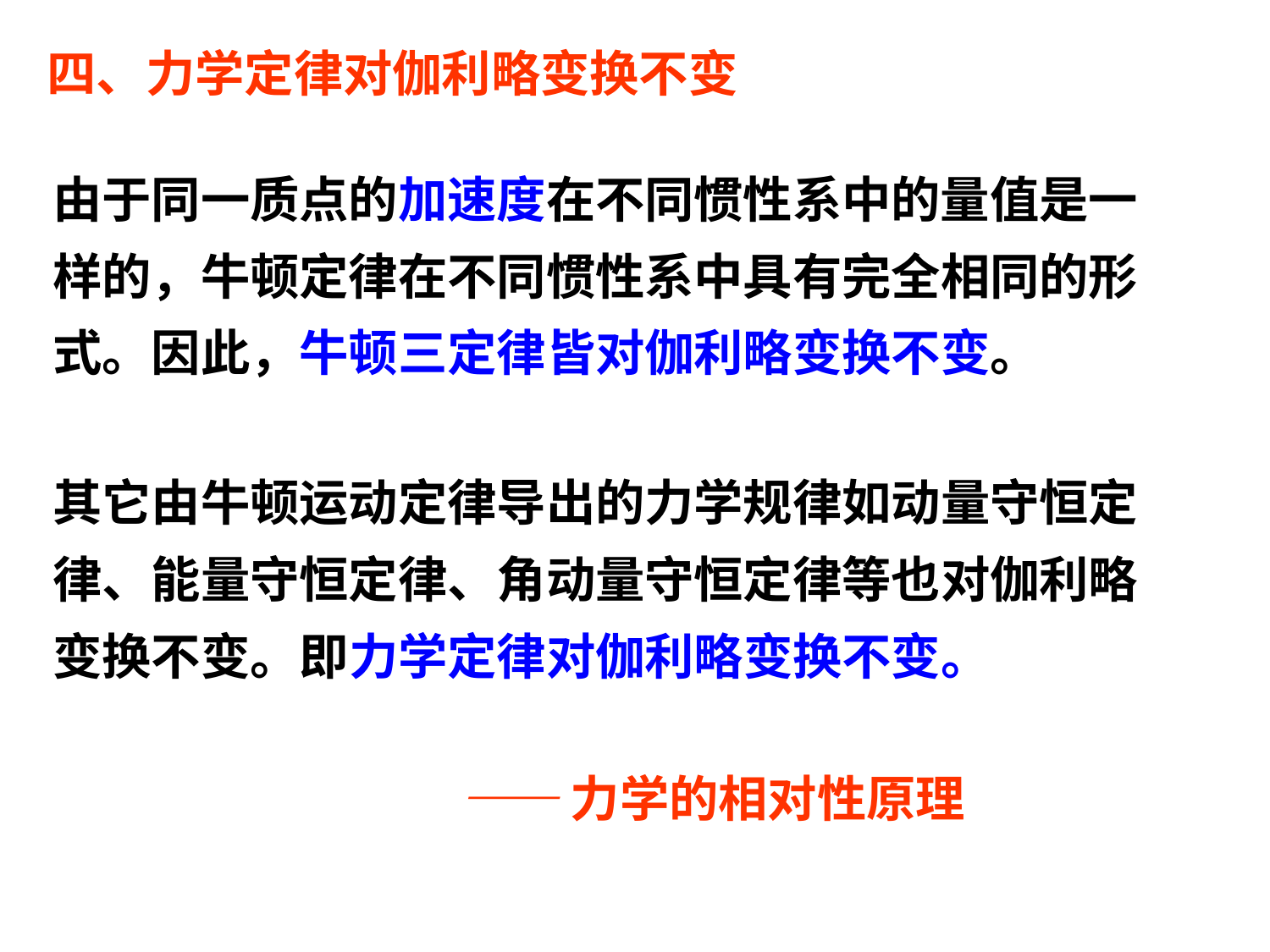

四、力学定律对伽利略变换不变
由于同一质点的加速度在不同惯性系中的量值是一样的，牛顿定律在不同惯性系中具有完全相同的形式。因此，牛顿三定律皆对伽利略变换不变。
其它由牛顿运动定律导出的力学规律如动量守恒定律、能量守恒定律、角动量守恒定律等也对伽利略变换不变。即力学定律对伽利略变换不变。
——力学的相对性原理
11